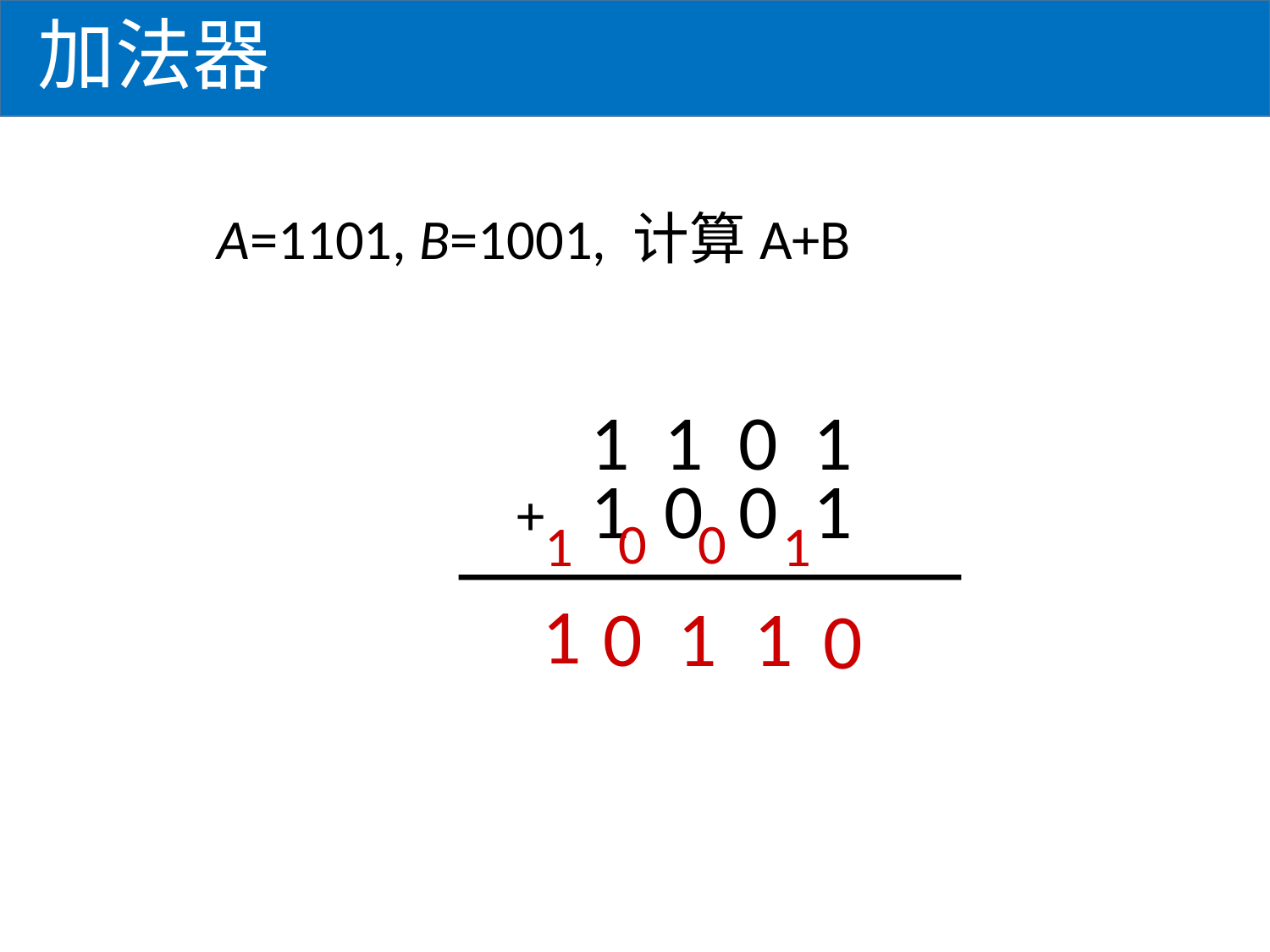

# 加法器
A=1101, B=1001, 计算A+B
1  1  0  1
1  0  0  1
+
0
0
1
1

1
0
1
1
0